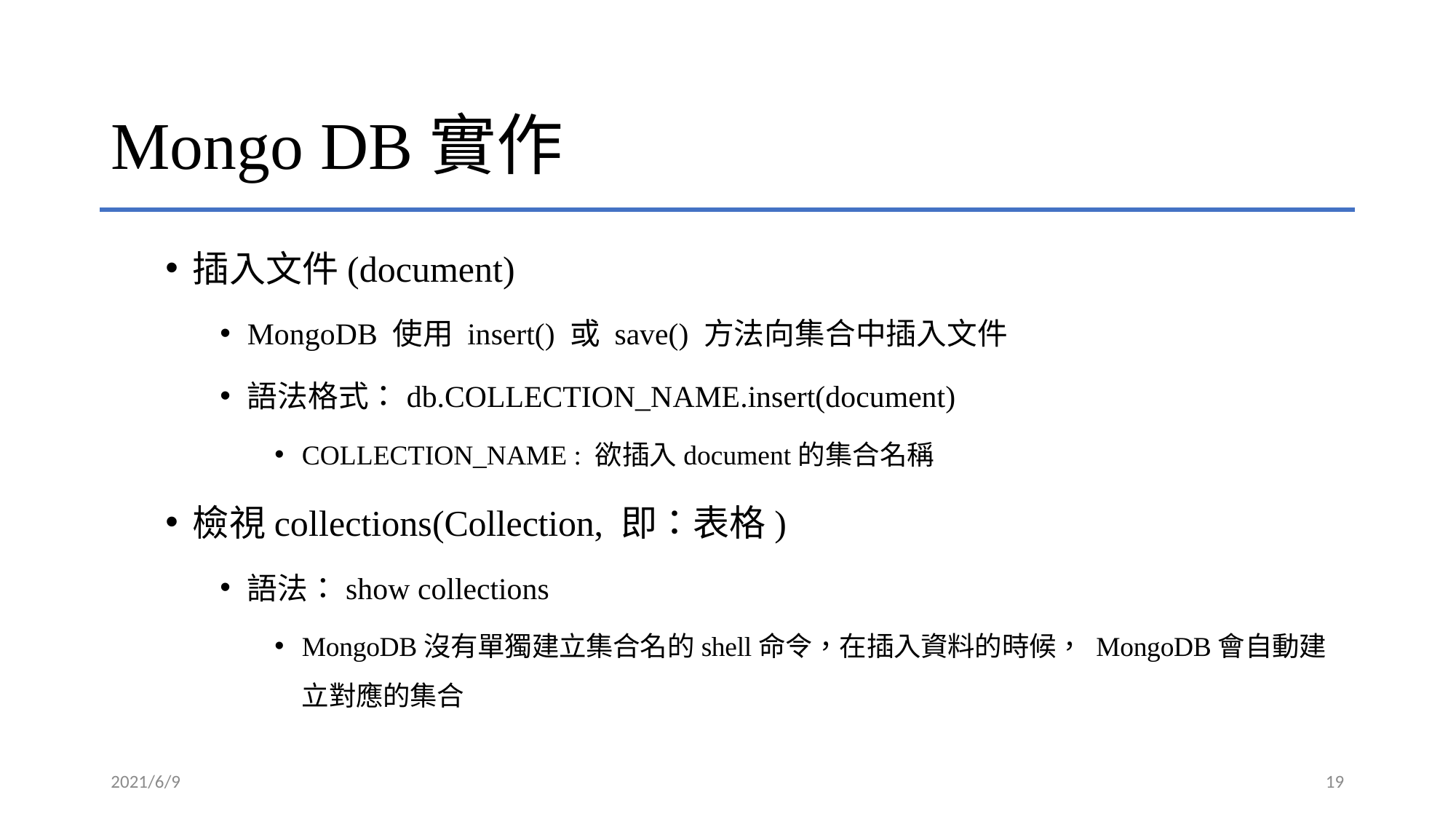

# Mongo DB實作
插入文件(document)
MongoDB 使用 insert() 或 save() 方法向集合中插入文件
語法格式：db.COLLECTION_NAME.insert(document)
COLLECTION_NAME : 欲插入document的集合名稱
檢視collections(Collection, 即：表格)
語法：show collections
MongoDB沒有單獨建立集合名的shell命令，在插入資料的時候， MongoDB會自動建立對應的集合
2021/6/9
19